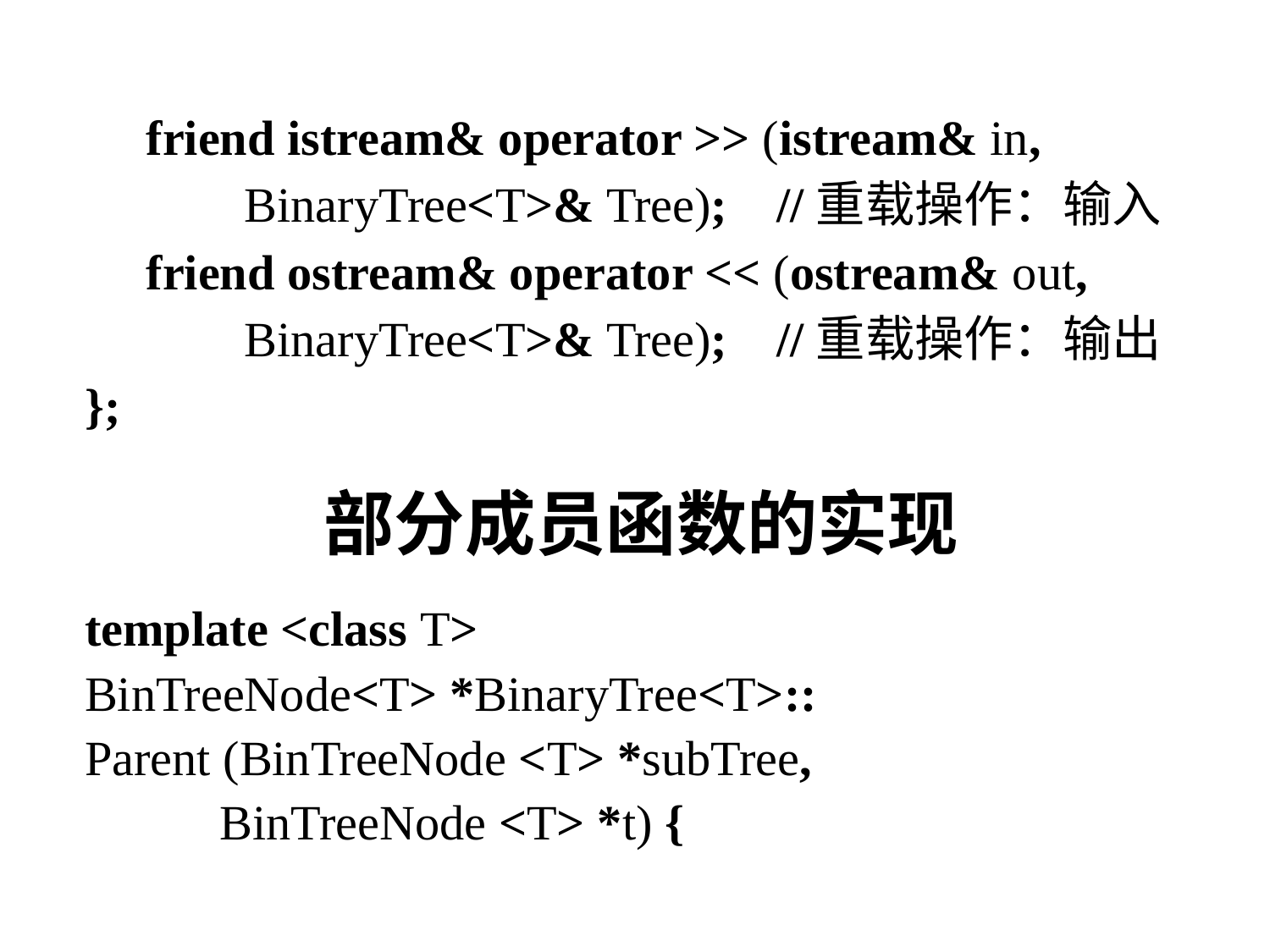

friend istream& operator >> (istream& in,
             BinaryTree<T>& Tree);    //重载操作：输入
     friend ostream& operator << (ostream& out,
             BinaryTree<T>& Tree);    //重载操作：输出
};

template <class T>
BinTreeNode<T> *BinaryTree<T>::
Parent (BinTreeNode <T> *subTree,
           BinTreeNode <T> *t) {
# 部分成员函数的实现